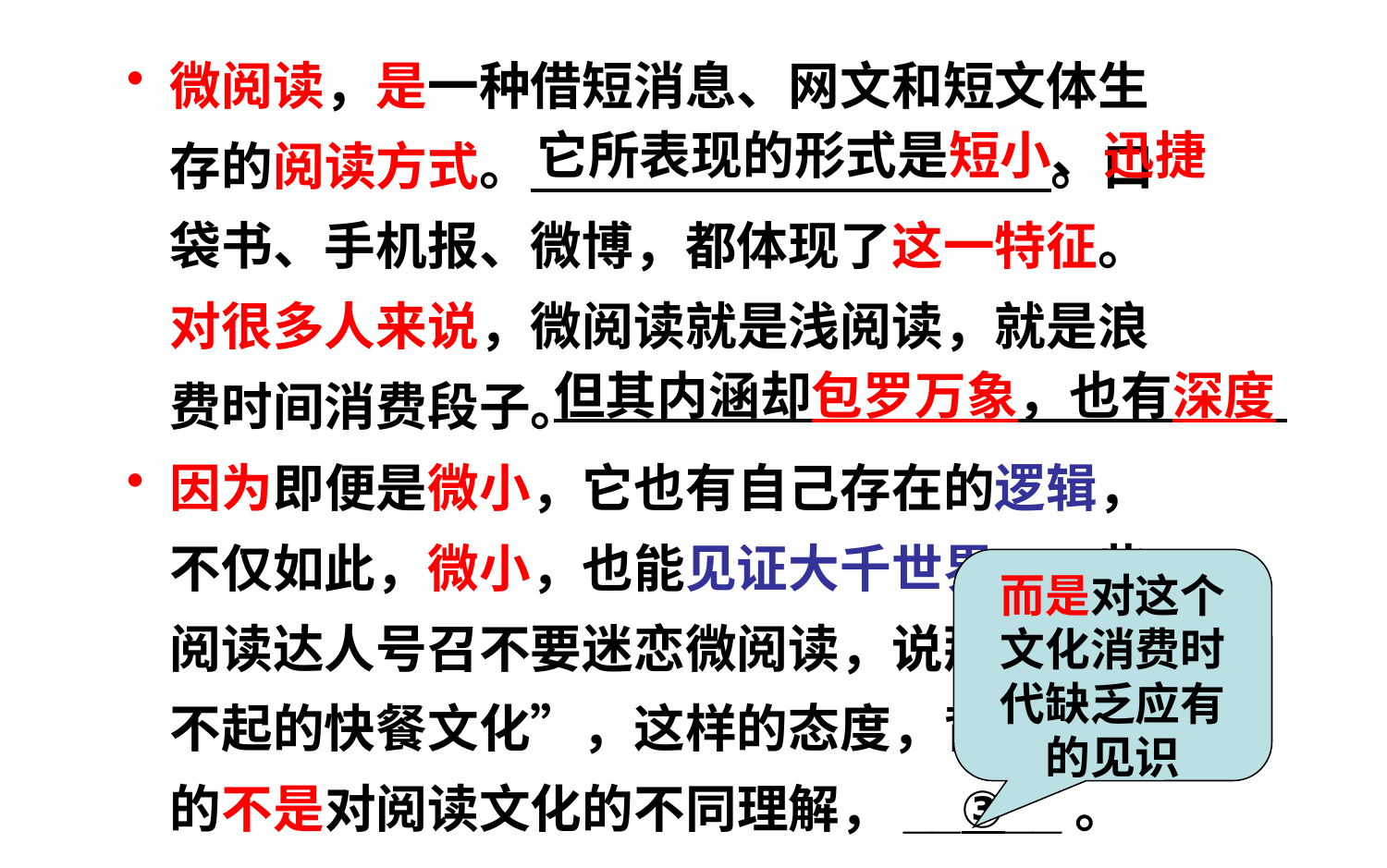

微阅读，是一种借短消息、网文和短文体生存的阅读方式。                                             。口袋书、手机报、微博，都体现了这一特征。对很多人来说，微阅读就是浅阅读，就是浪费时间消费段子。
因为即便是微小，它也有自己存在的逻辑，不仅如此，微小，也能见证大千世界。一些阅读达人号召不要迷恋微阅读，说那是“伤不起的快餐文化”，这样的态度，背后隐藏的不是对阅读文化的不同理解，__③__。
它所表现的形式是短小、迅捷
但其内涵却包罗万象，也有深度
而是对这个文化消费时代缺乏应有的见识